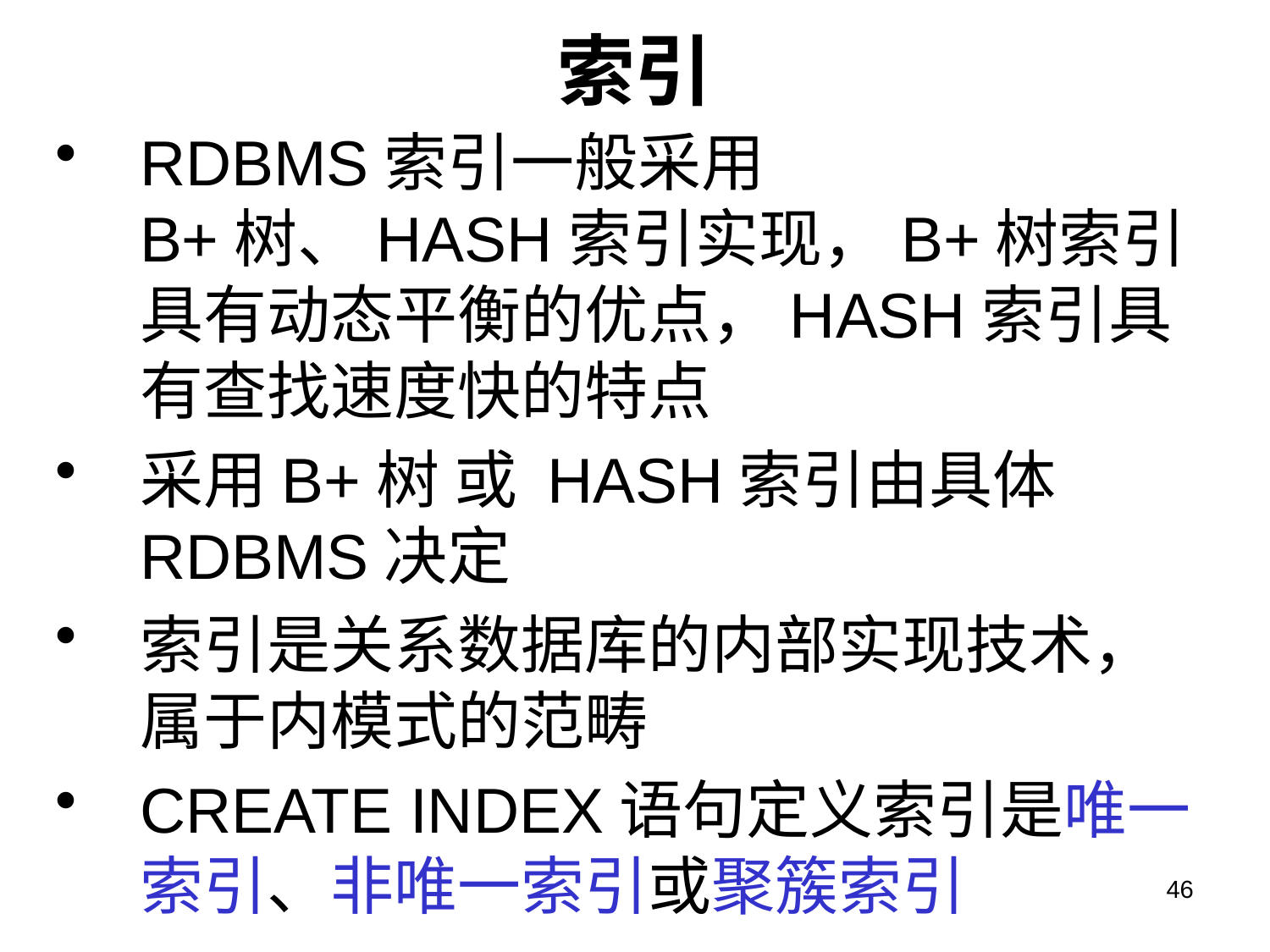

# 索引
RDBMS索引一般采用B+树、HASH索引实现，B+树索引具有动态平衡的优点，HASH索引具有查找速度快的特点
采用B+树 或 HASH索引由具体RDBMS决定
索引是关系数据库的内部实现技术，属于内模式的范畴
CREATE INDEX语句定义索引是唯一索引、非唯一索引或聚簇索引
46